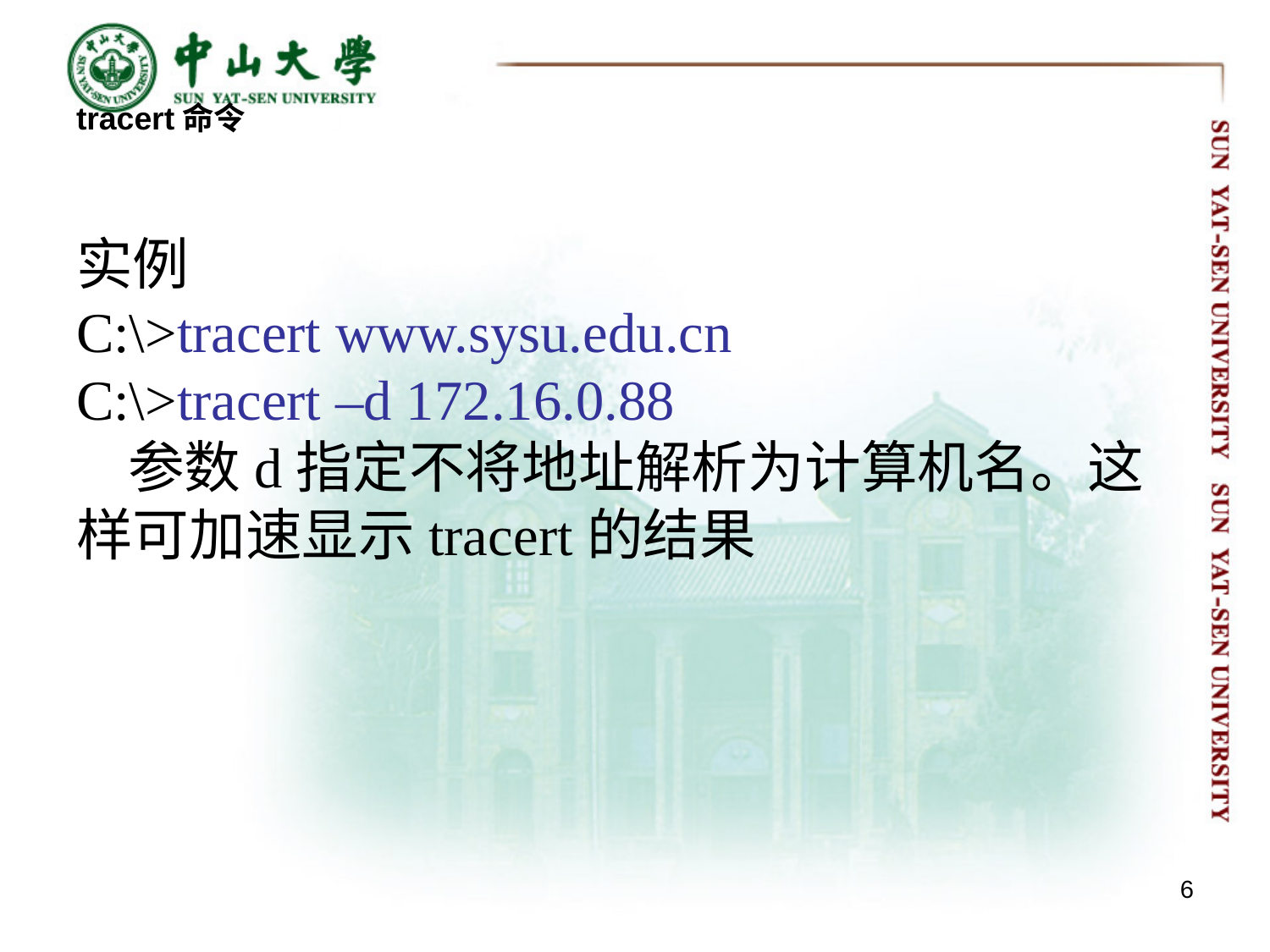

tracert命令
实例
C:\>tracert www.sysu.edu.cn
C:\>tracert –d 172.16.0.88
   参数d指定不将地址解析为计算机名。这样可加速显示tracert的结果
6